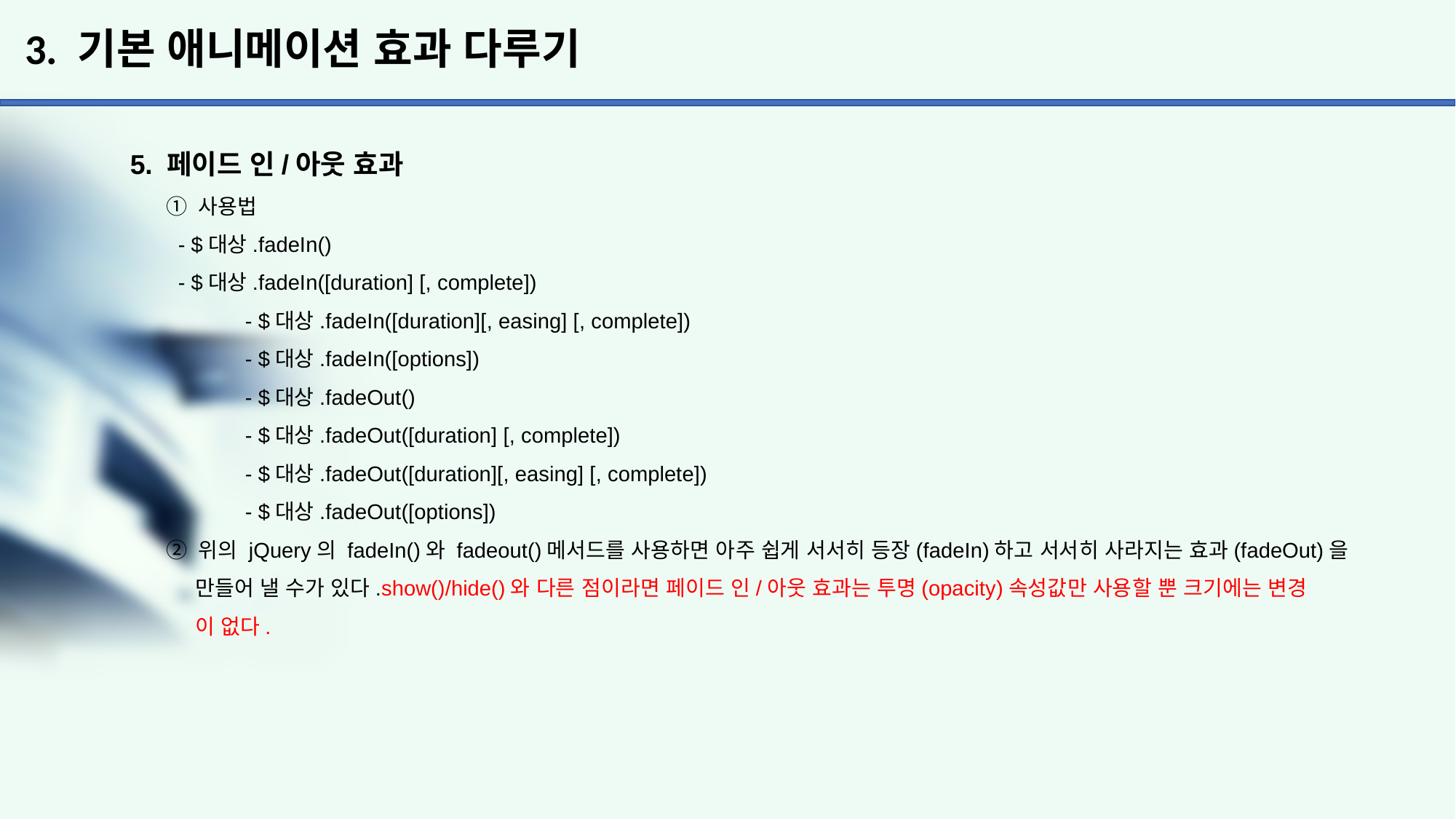

# 3. 기본 애니메이션 효과 다루기
5. 페이드 인/아웃 효과
      ① 사용법
        - $대상.fadeIn()
        - $대상.fadeIn([duration] [, complete])
	 - $대상.fadeIn([duration][, easing] [, complete])
	 - $대상.fadeIn([options])
	 - $대상.fadeOut()
	 - $대상.fadeOut([duration] [, complete])
	 - $대상.fadeOut([duration][, easing] [, complete])
	 - $대상.fadeOut([options])
      ② 위의 jQuery의 fadeIn()와 fadeout()메서드를 사용하면 아주 쉽게 서서히 등장(fadeIn)하고 서서히 사라지는 효과(fadeOut)을
          만들어 낼 수가 있다.show()/hide()와 다른 점이라면 페이드 인/아웃 효과는 투명(opacity)속성값만 사용할 뿐 크기에는 변경
          이 없다.